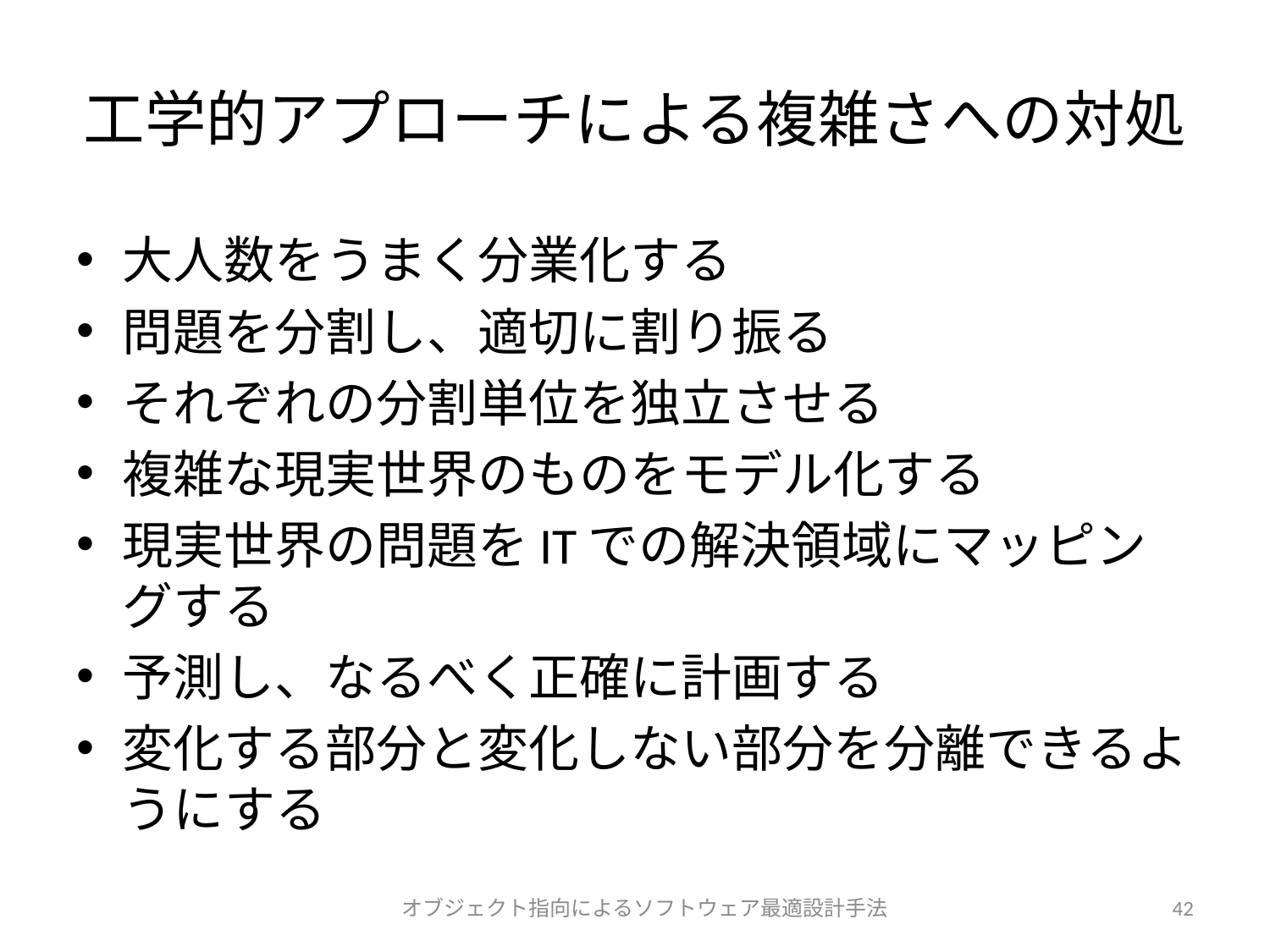

# 工学的アプローチによる複雑さへの対処
大人数をうまく分業化する
問題を分割し、適切に割り振る
それぞれの分割単位を独立させる
複雑な現実世界のものをモデル化する
現実世界の問題をITでの解決領域にマッピングする
予測し、なるべく正確に計画する
変化する部分と変化しない部分を分離できるようにする
オブジェクト指向によるソフトウェア最適設計手法
42